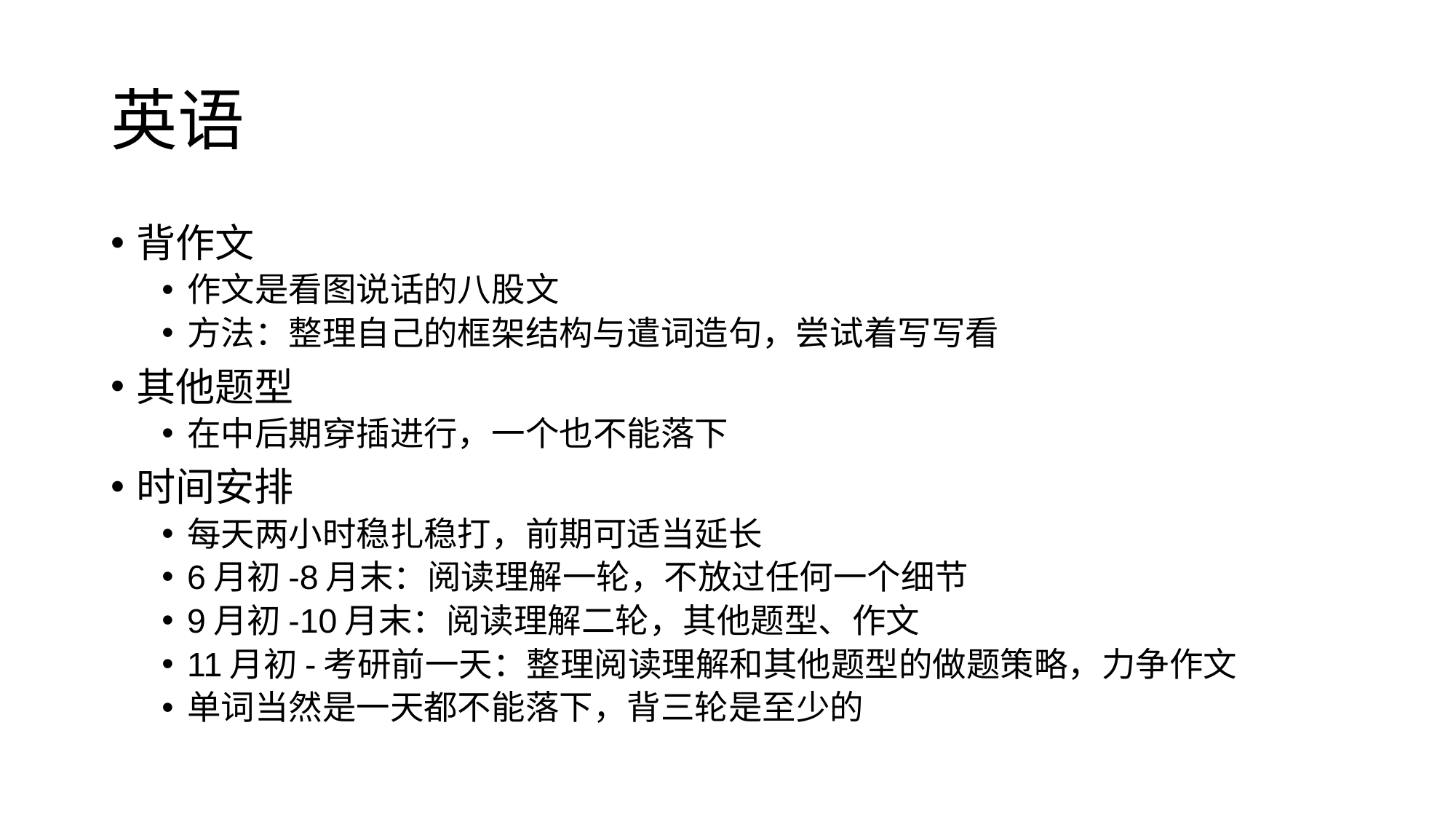

# 英语
背作文
作文是看图说话的八股文
方法：整理自己的框架结构与遣词造句，尝试着写写看
其他题型
在中后期穿插进行，一个也不能落下
时间安排
每天两小时稳扎稳打，前期可适当延长
6月初-8月末：阅读理解一轮，不放过任何一个细节
9月初-10月末：阅读理解二轮，其他题型、作文
11月初-考研前一天：整理阅读理解和其他题型的做题策略，力争作文
单词当然是一天都不能落下，背三轮是至少的